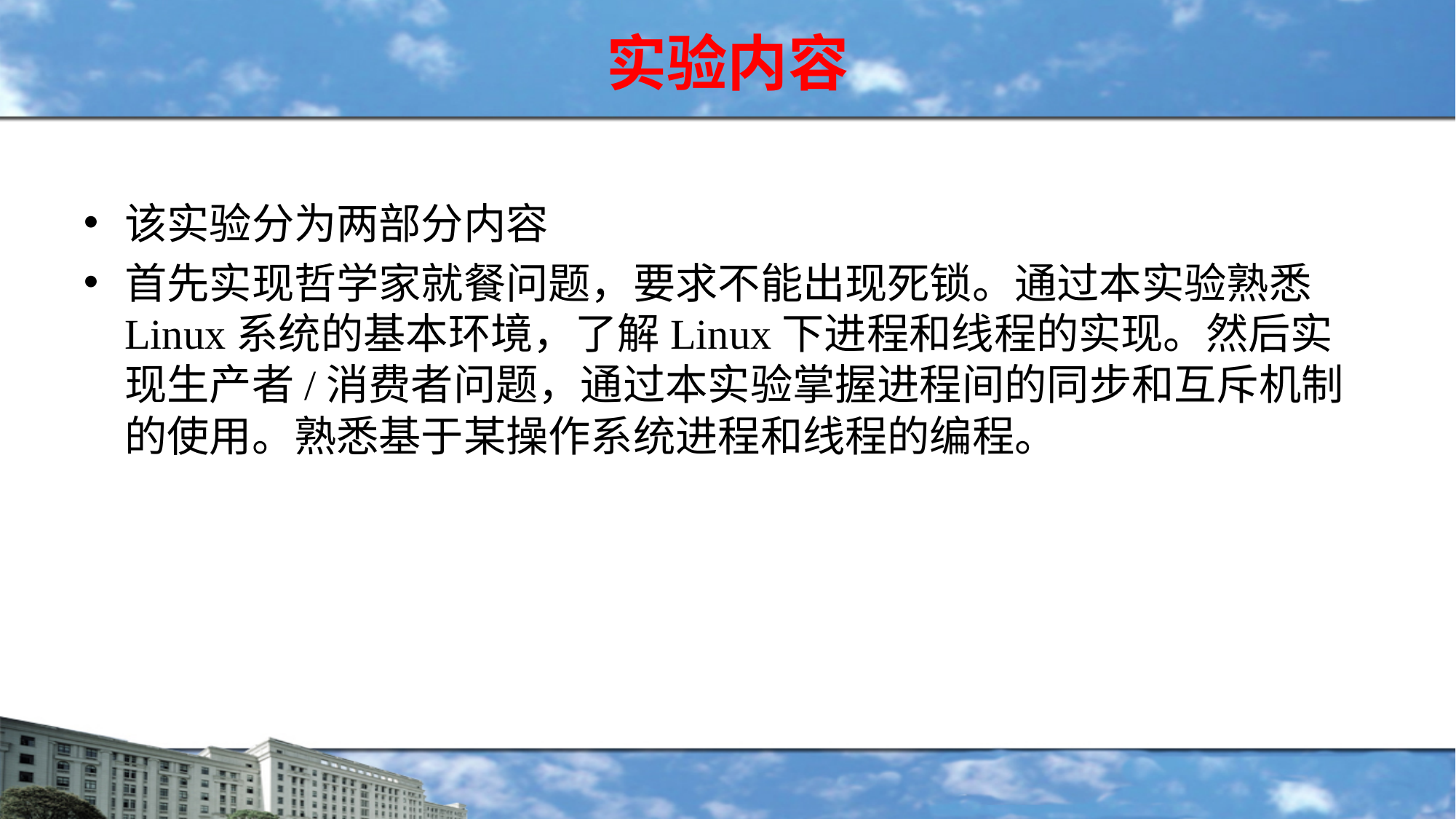

# 实验内容
该实验分为两部分内容
首先实现哲学家就餐问题，要求不能出现死锁。通过本实验熟悉Linux系统的基本环境，了解Linux下进程和线程的实现。然后实现生产者/消费者问题，通过本实验掌握进程间的同步和互斥机制的使用。熟悉基于某操作系统进程和线程的编程。